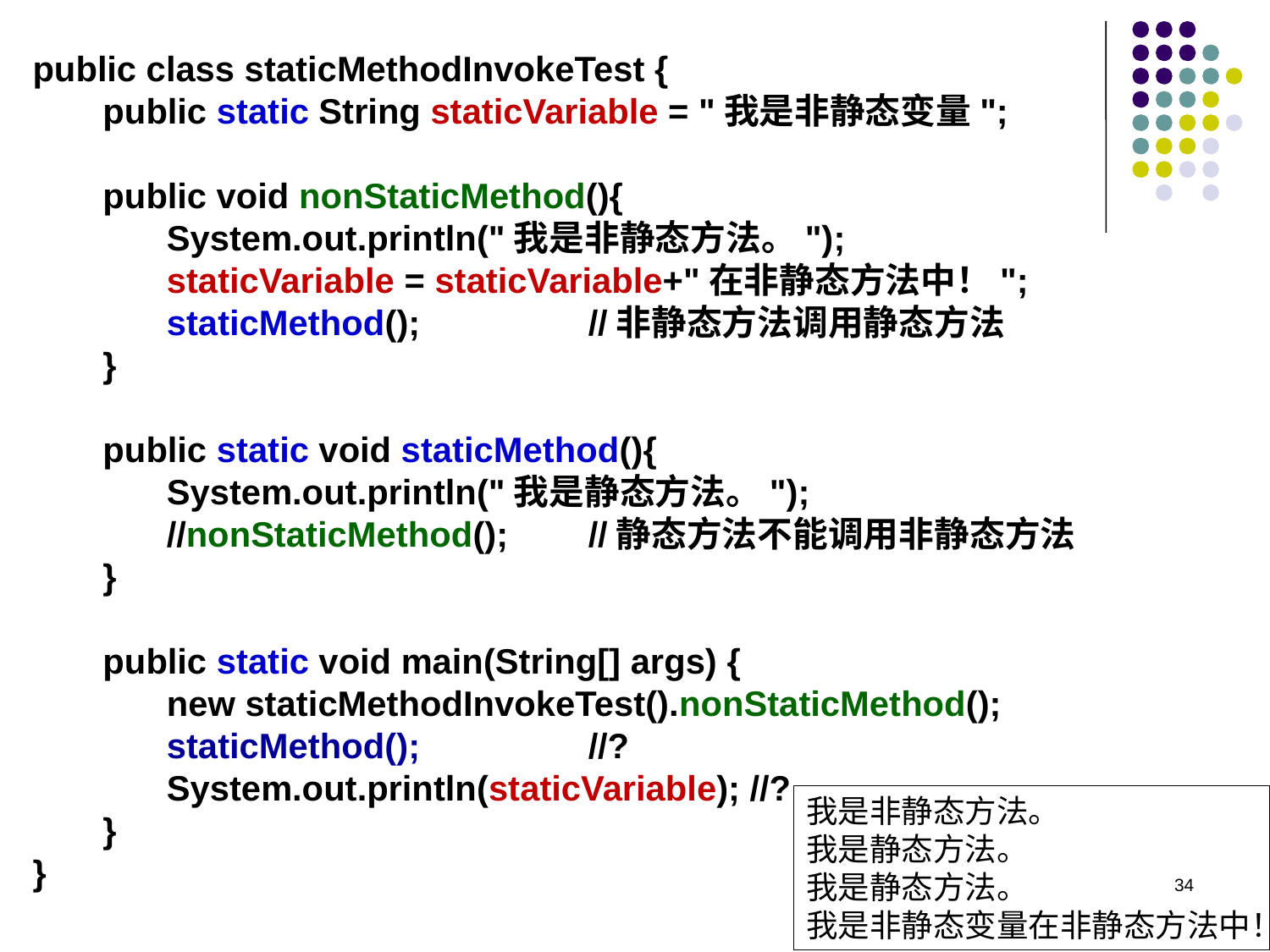

public class staticMethodInvokeTest {
public static String staticVariable = "我是非静态变量";

public void nonStaticMethod(){
System.out.println("我是非静态方法。");
staticVariable = staticVariable+"在非静态方法中！";
staticMethod();		//非静态方法调用静态方法
}

public static void staticMethod(){
System.out.println("我是静态方法。");
//nonStaticMethod();	//静态方法不能调用非静态方法
}

public static void main(String[] args) {
new staticMethodInvokeTest().nonStaticMethod();
staticMethod(); 		//?
System.out.println(staticVariable); //?
}
}
我是非静态方法。
我是静态方法。
我是静态方法。
我是非静态变量在非静态方法中！
34